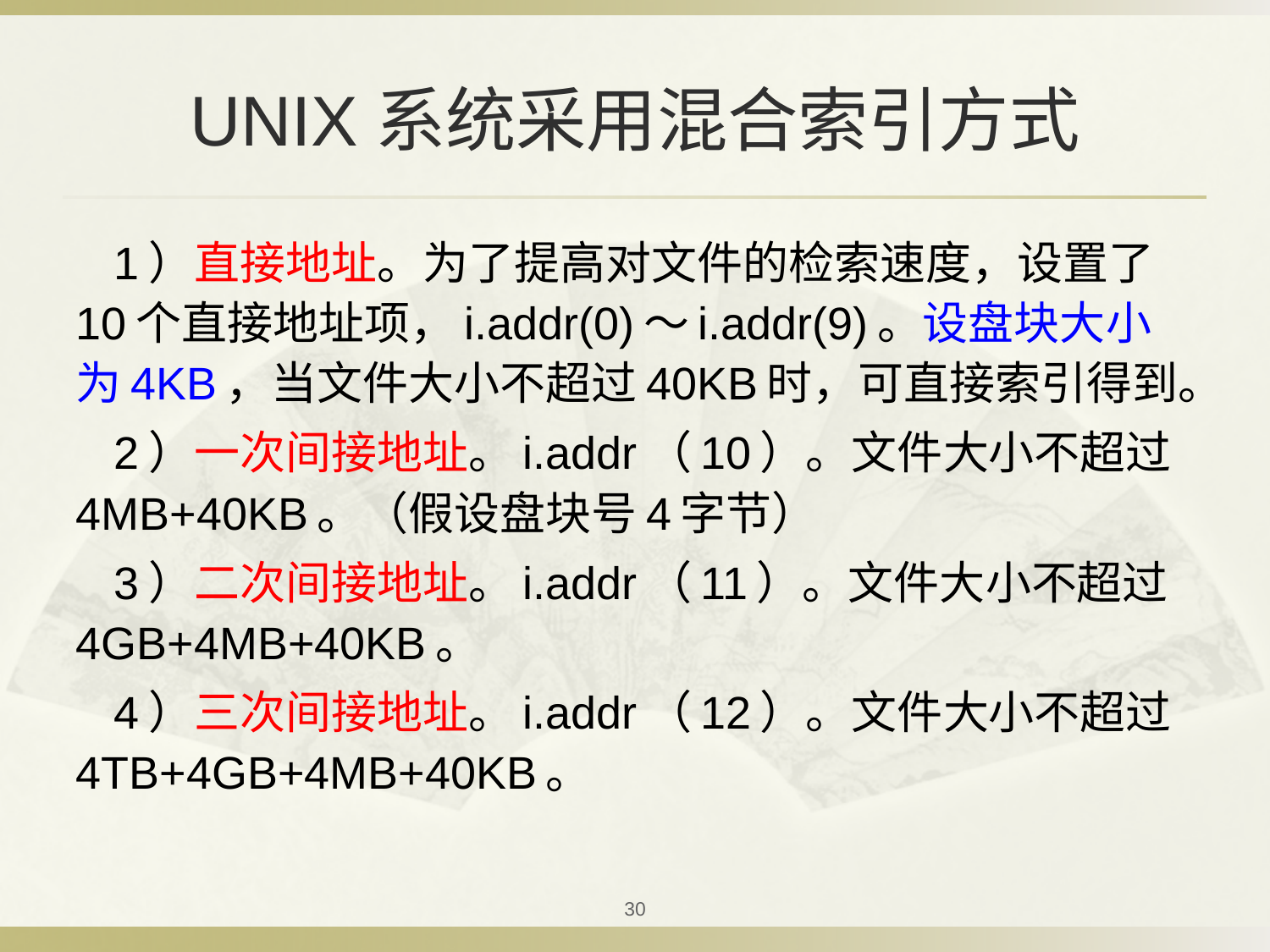

# UNIX系统采用混合索引方式
   1）直接地址。为了提高对文件的检索速度，设置了10个直接地址项，i.addr(0)～i.addr(9)。设盘块大小为4KB，当文件大小不超过40KB时，可直接索引得到。
   2）一次间接地址。i.addr（10）。文件大小不超过4MB+40KB。（假设盘块号4字节）
   3）二次间接地址。i.addr（11）。文件大小不超过4GB+4MB+40KB。
   4）三次间接地址。i.addr（12）。文件大小不超过4TB+4GB+4MB+40KB。
30